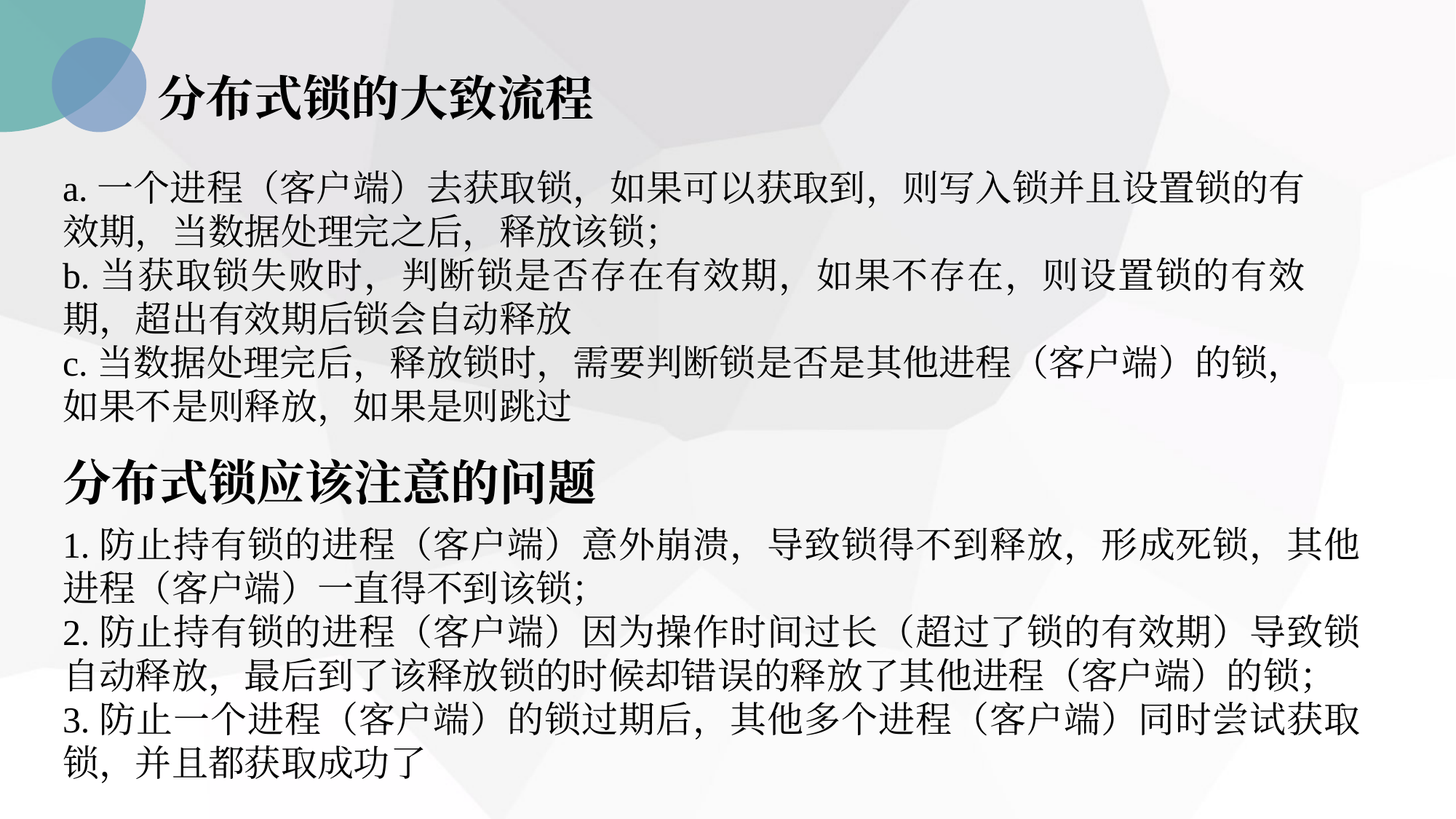

分布式锁的大致流程
a.一个进程（客户端）去获取锁，如果可以获取到，则写入锁并且设置锁的有效期，当数据处理完之后，释放该锁；
b.当获取锁失败时，判断锁是否存在有效期，如果不存在，则设置锁的有效期，超出有效期后锁会自动释放
c.当数据处理完后，释放锁时，需要判断锁是否是其他进程（客户端）的锁，如果不是则释放，如果是则跳过

分布式锁应该注意的问题
1.防止持有锁的进程（客户端）意外崩溃，导致锁得不到释放，形成死锁，其他进程（客户端）一直得不到该锁；
2.防止持有锁的进程（客户端）因为操作时间过长（超过了锁的有效期）导致锁自动释放，最后到了该释放锁的时候却错误的释放了其他进程（客户端）的锁；
3.防止一个进程（客户端）的锁过期后，其他多个进程（客户端）同时尝试获取锁，并且都获取成功了